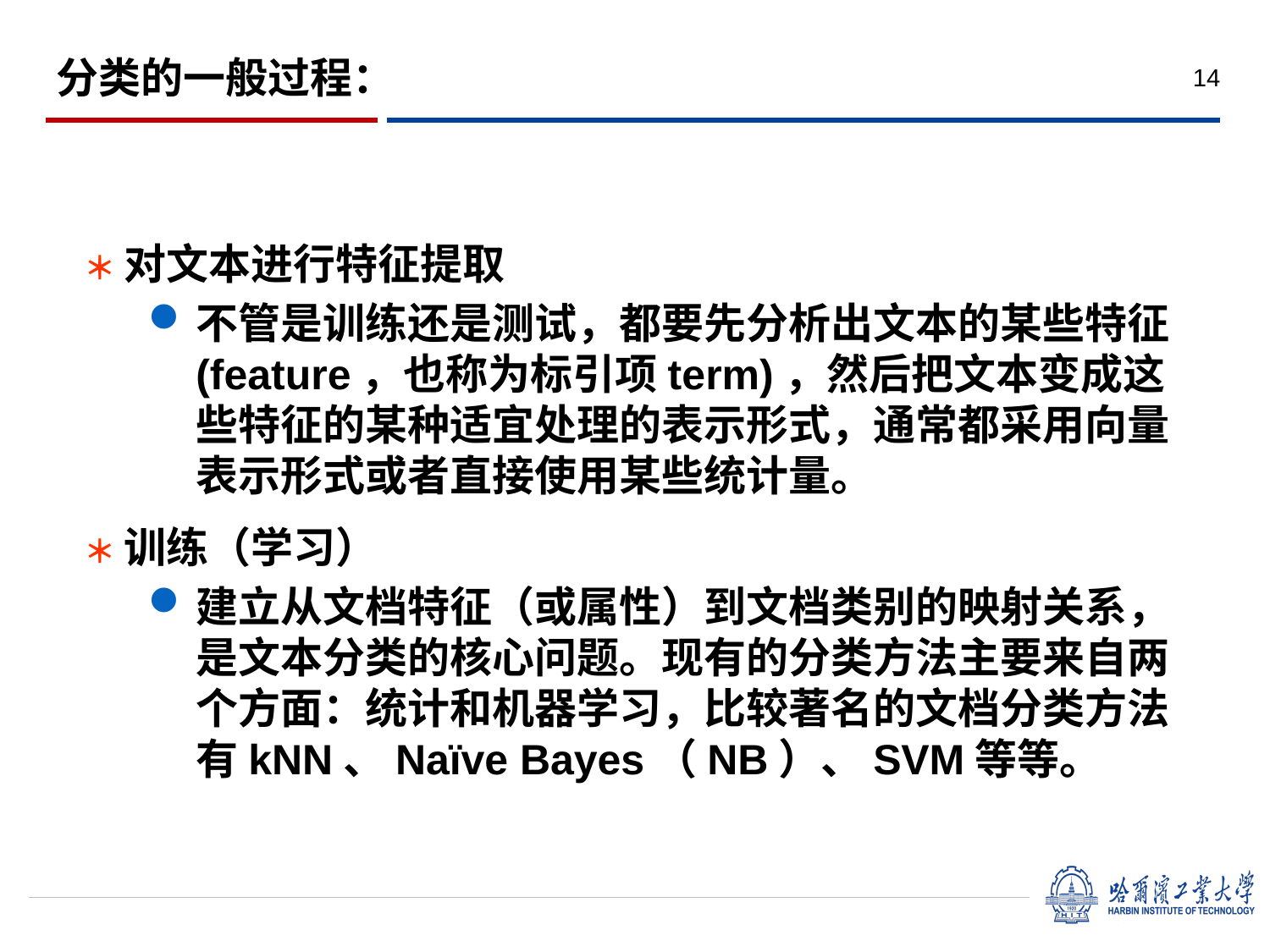

分类的一般过程：
14

＊ 对文本进行特征提取
不管是训练还是测试，都要先分析出文本的某些特征(feature，也称为标引项term)，然后把文本变成这些特征的某种适宜处理的表示形式，通常都采用向量表示形式或者直接使用某些统计量。
＊ 训练（学习）
建立从文档特征（或属性）到文档类别的映射关系，是文本分类的核心问题。现有的分类方法主要来自两个方面：统计和机器学习，比较著名的文档分类方法有kNN、Naïve Bayes（NB）、SVM等等。